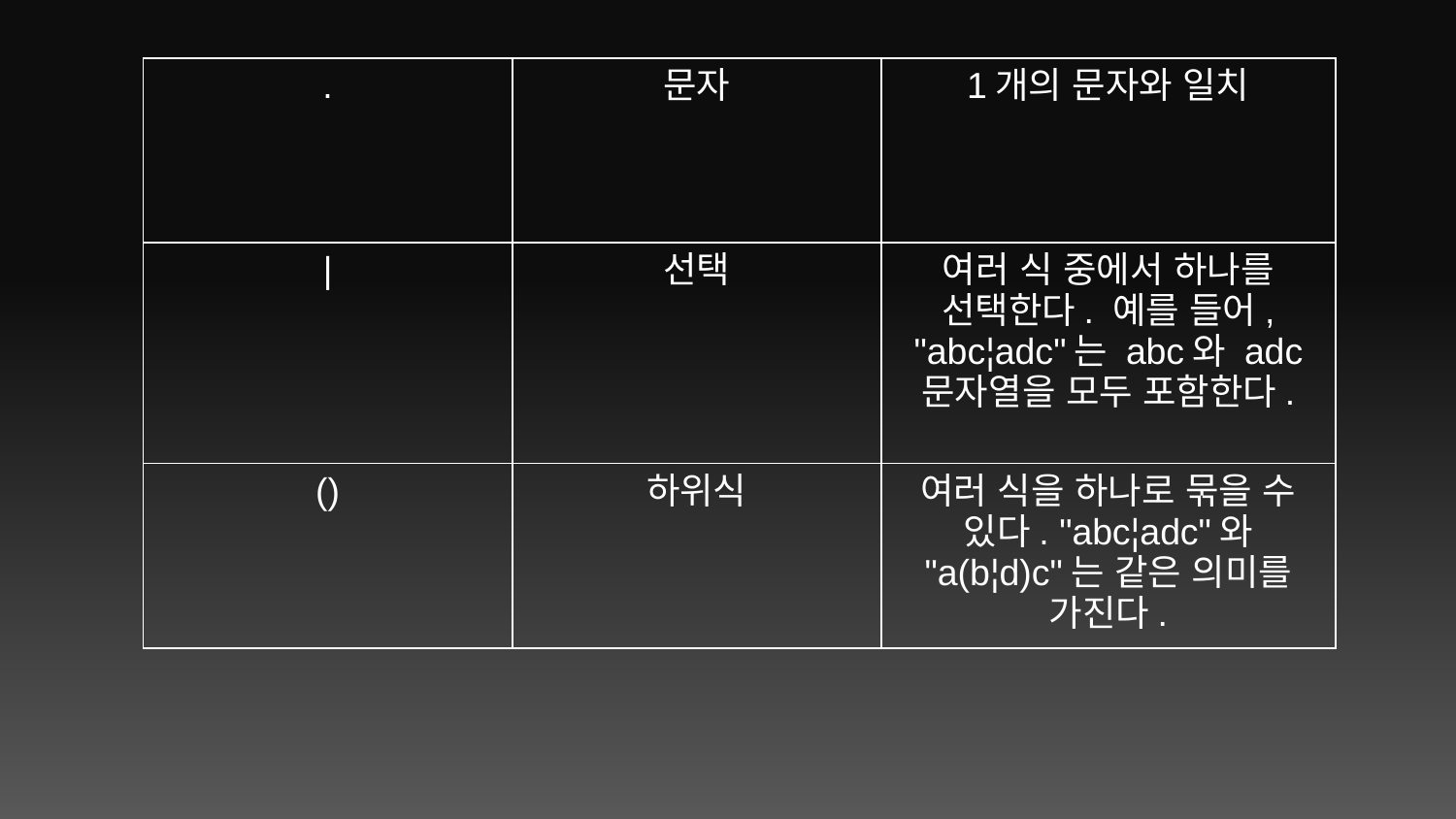

| . | 문자 | 1개의 문자와 일치 |
| --- | --- | --- |
| | | 선택 | 여러 식 중에서 하나를 선택한다. 예를 들어, "abc¦adc"는 abc와 adc 문자열을 모두 포함한다. |
| () | 하위식 | 여러 식을 하나로 묶을 수 있다. "abc¦adc"와 "a(b¦d)c"는 같은 의미를 가진다. |